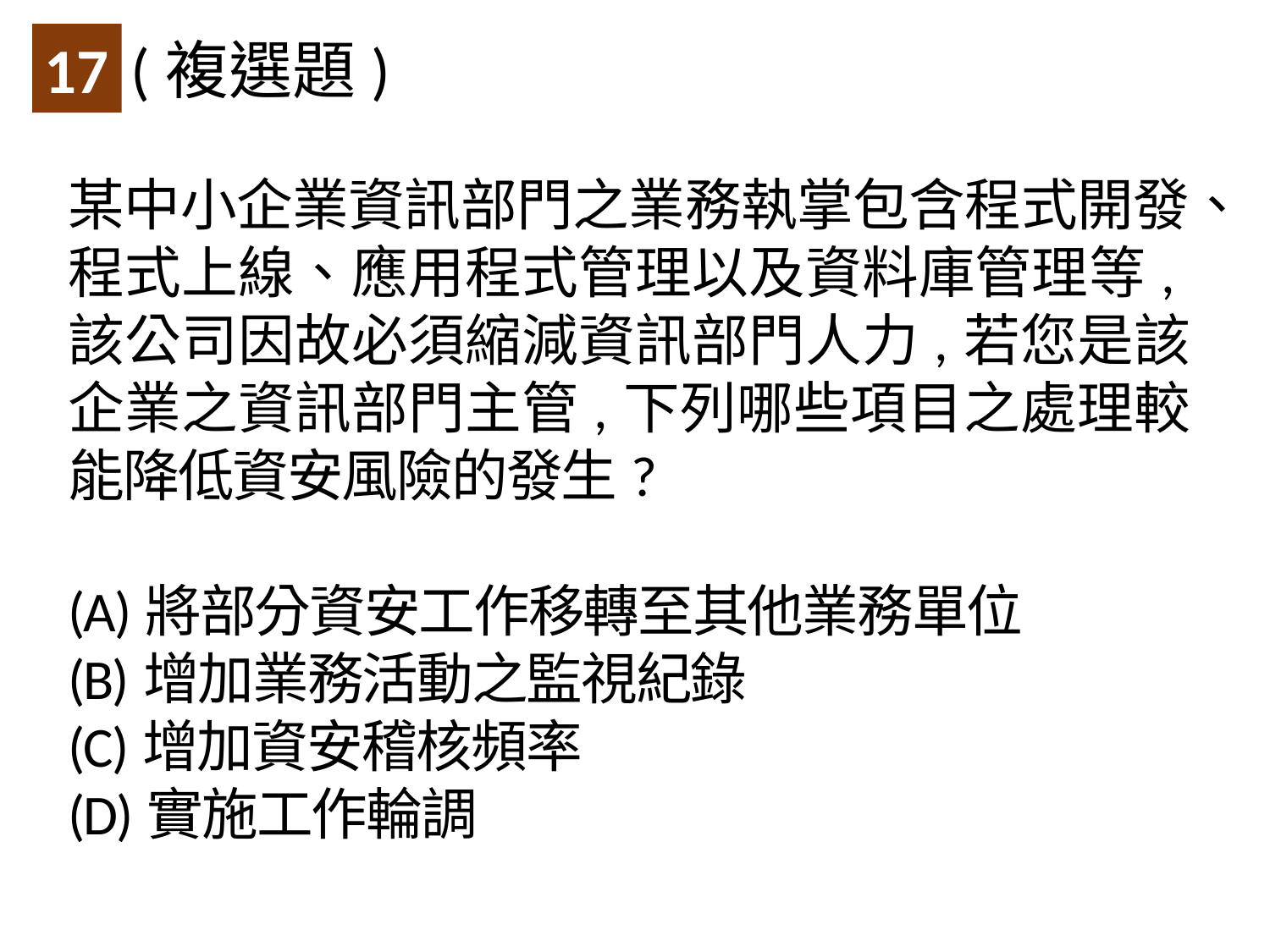

(複選題)
17
某中小企業資訊部門之業務執掌包含程式開發、程式上線、應用程式管理以及資料庫管理等,該公司因故必須縮減資訊部門人力,若您是該企業之資訊部門主管,下列哪些項目之處理較能降低資安風險的發生?

(A)將部分資安工作移轉至其他業務單位
(B)增加業務活動之監視紀錄
(C)增加資安稽核頻率
(D)實施工作輪調